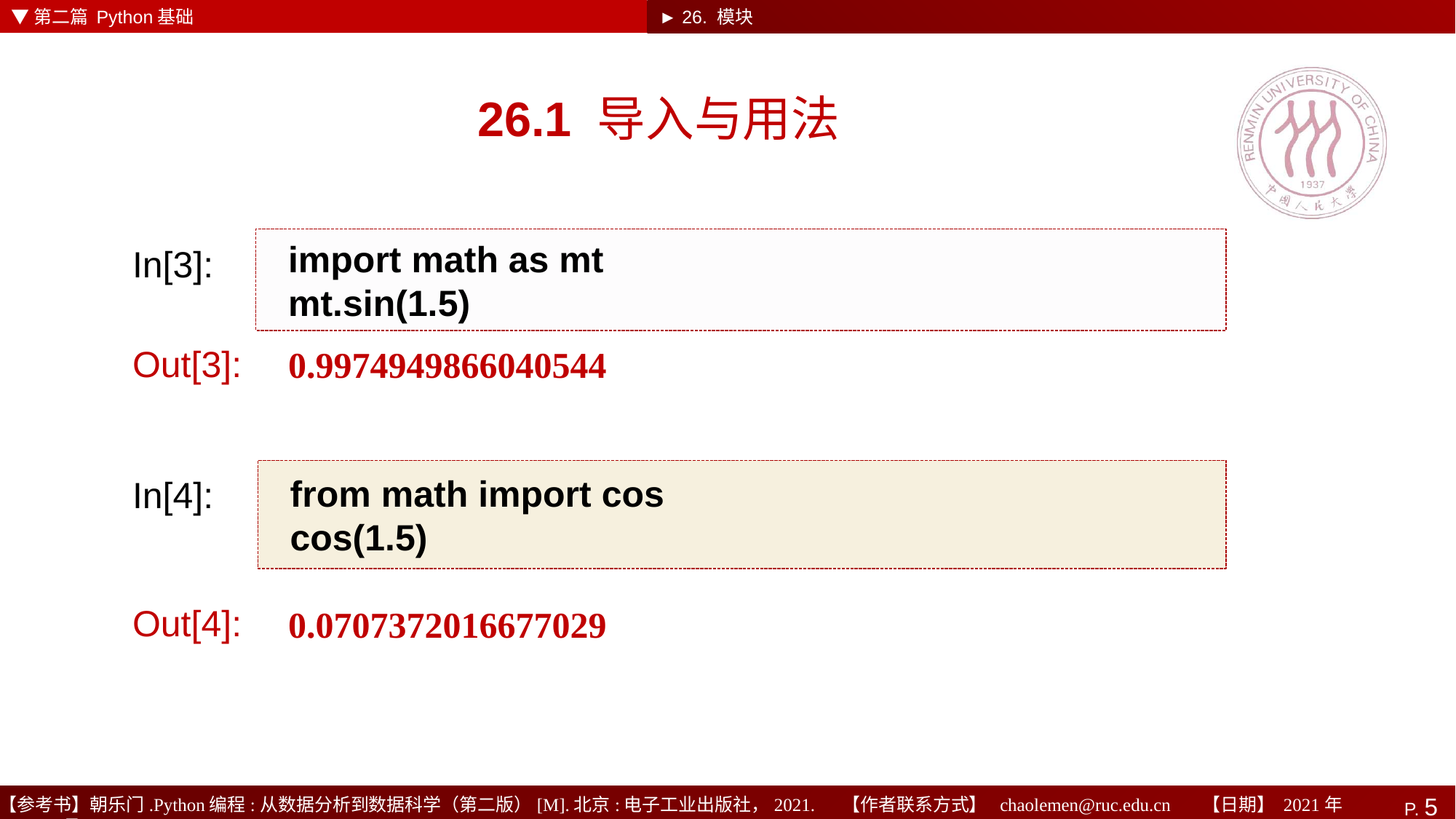

▼第二篇 Python基础
► 26. 模块
# 26.1 导入与用法
import math as mt
mt.sin(1.5)
In[3]:
0.9974949866040544
Out[3]:
from math import cos
cos(1.5)
In[4]:

0.0707372016677029
Out[4]: